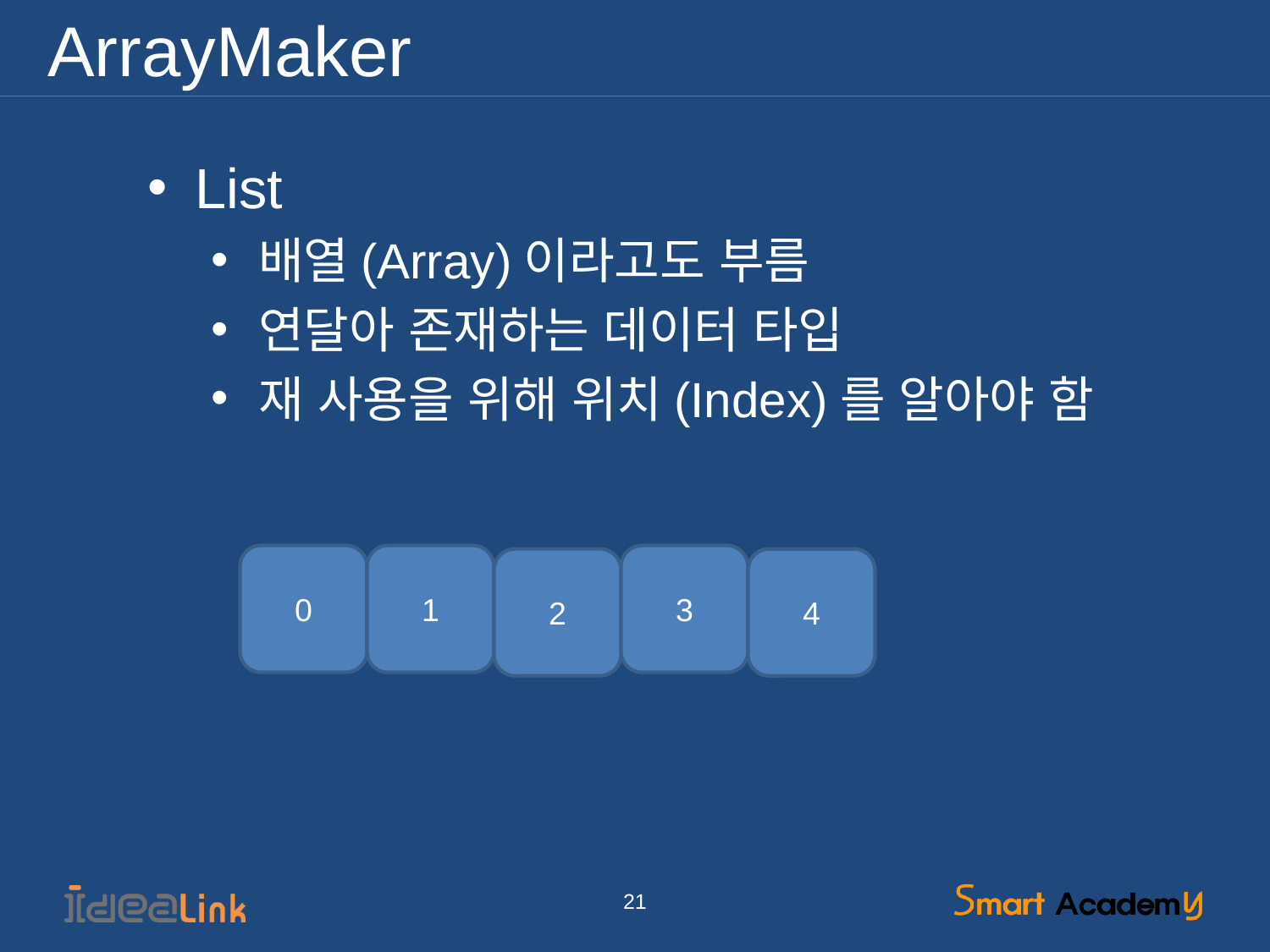

# ArrayMaker

List
배열(Array)이라고도 부름
연달아 존재하는 데이터 타입
재 사용을 위해 위치(Index)를 알아야 함

0
1
3
2
4
21